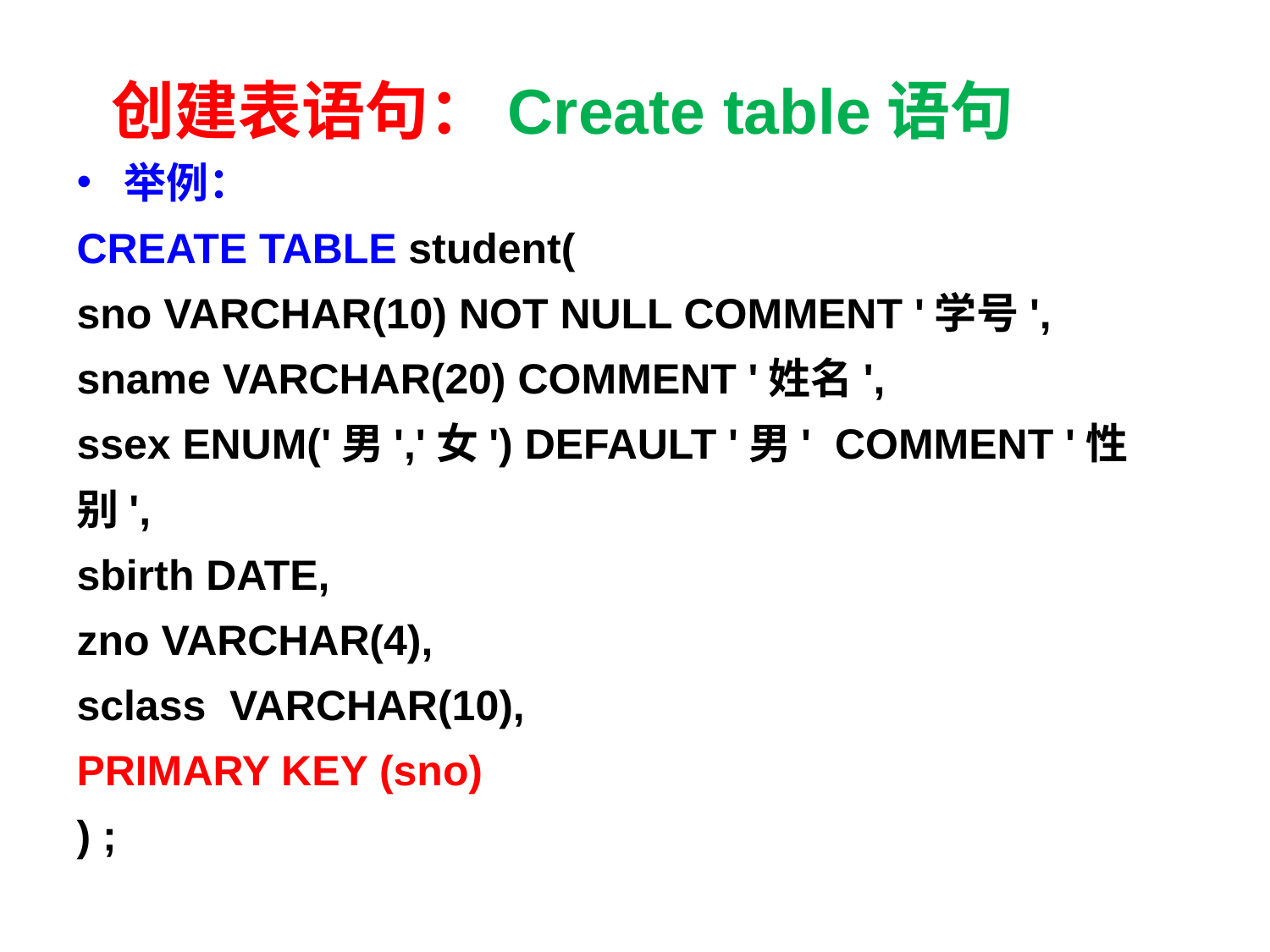

创建表语句：Create table语句
举例：
CREATE TABLE student(
sno VARCHAR(10) NOT NULL COMMENT '学号',
sname VARCHAR(20) COMMENT '姓名',
ssex ENUM('男','女') DEFAULT '男'  COMMENT '性别',
sbirth DATE,
zno VARCHAR(4),
sclass  VARCHAR(10),
PRIMARY KEY (sno)
) ;